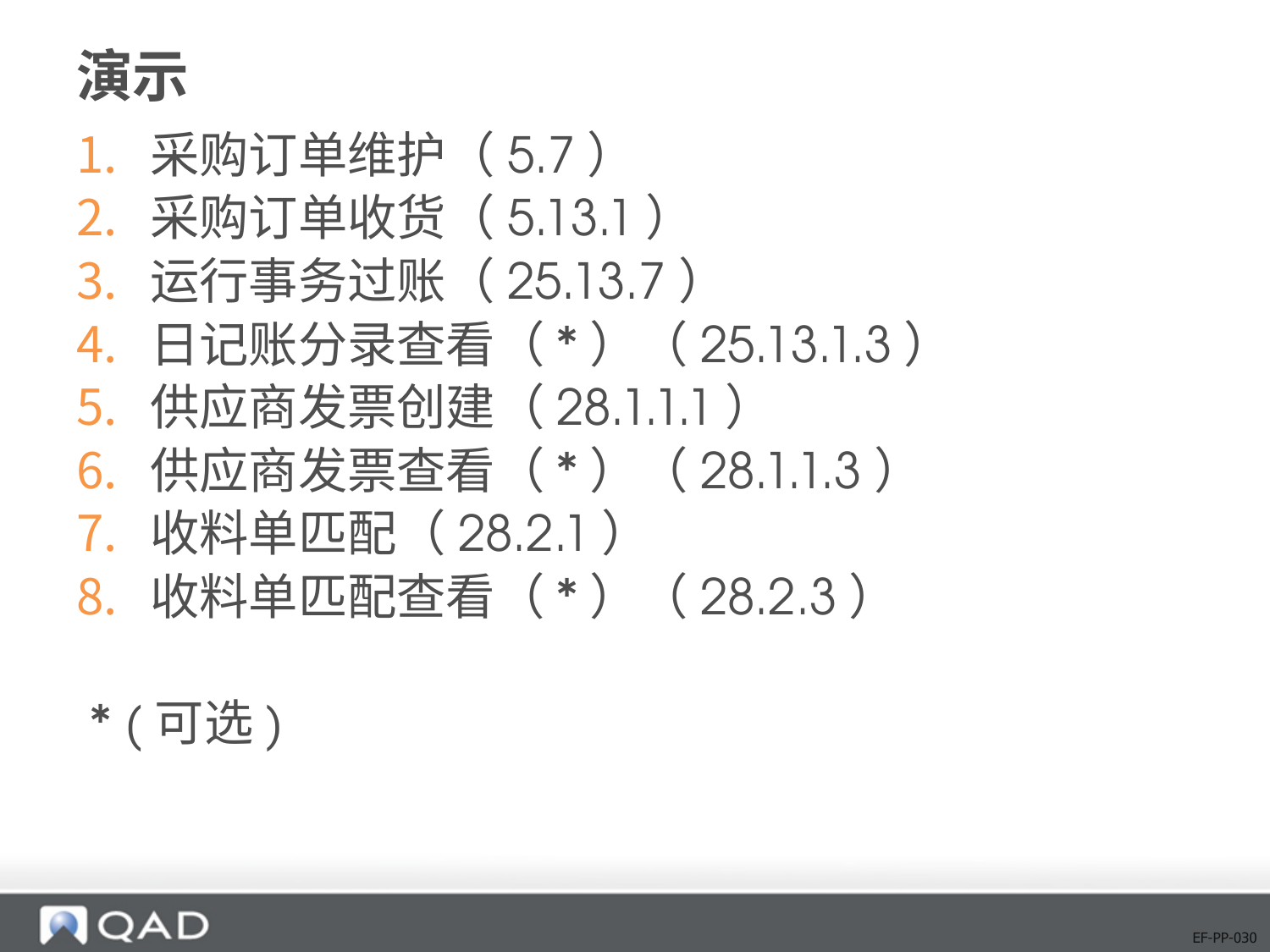

# 演示
采购订单维护（5.7）
采购订单收货（5.13.1）
运行事务过账（25.13.7）
日记账分录查看（*）（25.13.1.3）
供应商发票创建（28.1.1.1）
供应商发票查看（*）（28.1.1.3）
收料单匹配（28.2.1）
收料单匹配查看（*）（28.2.3）

 * (可选)

EF-PP-030